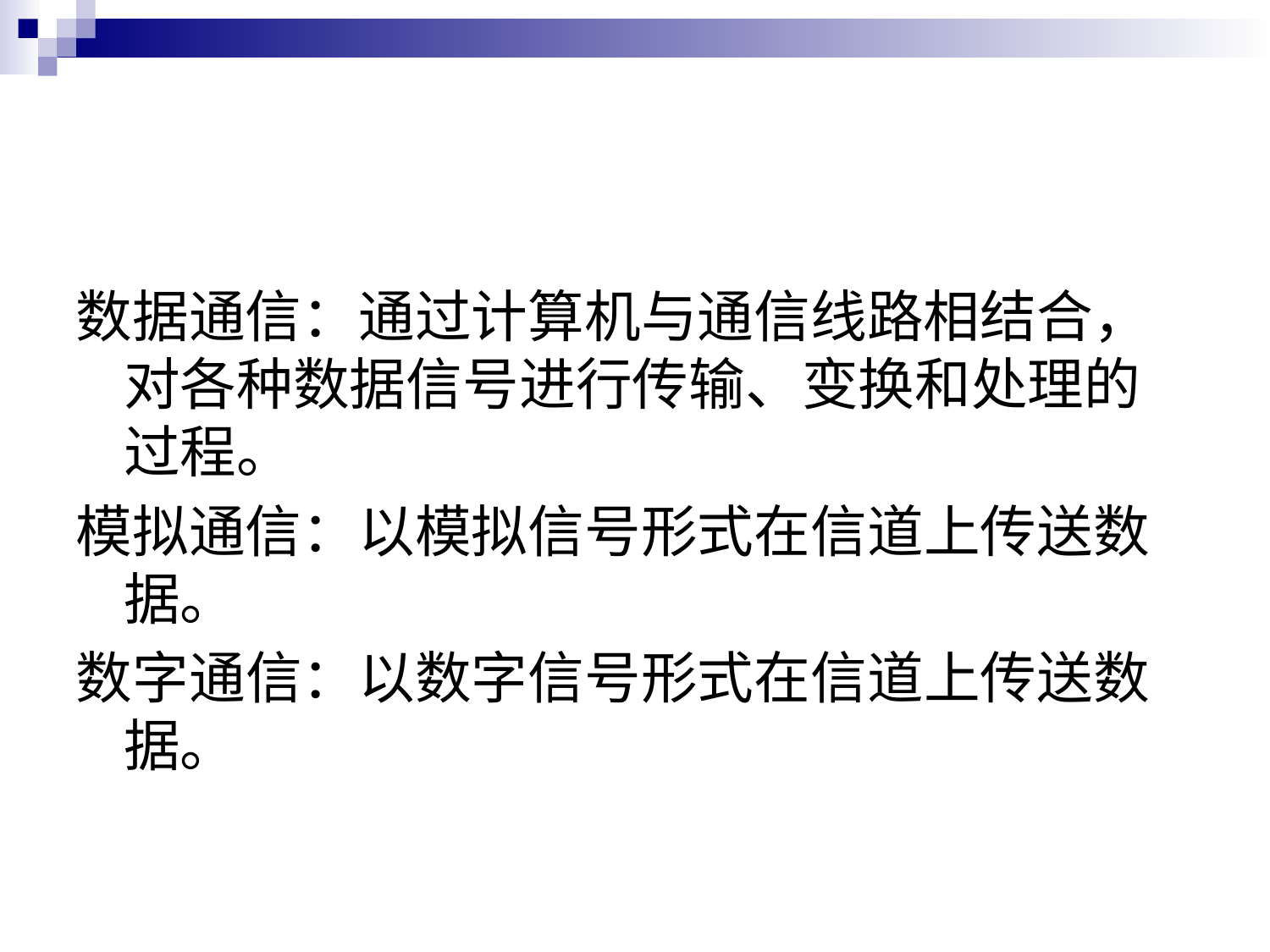

#
数据通信：通过计算机与通信线路相结合，对各种数据信号进行传输、变换和处理的过程。
模拟通信：以模拟信号形式在信道上传送数据。
数字通信：以数字信号形式在信道上传送数据。